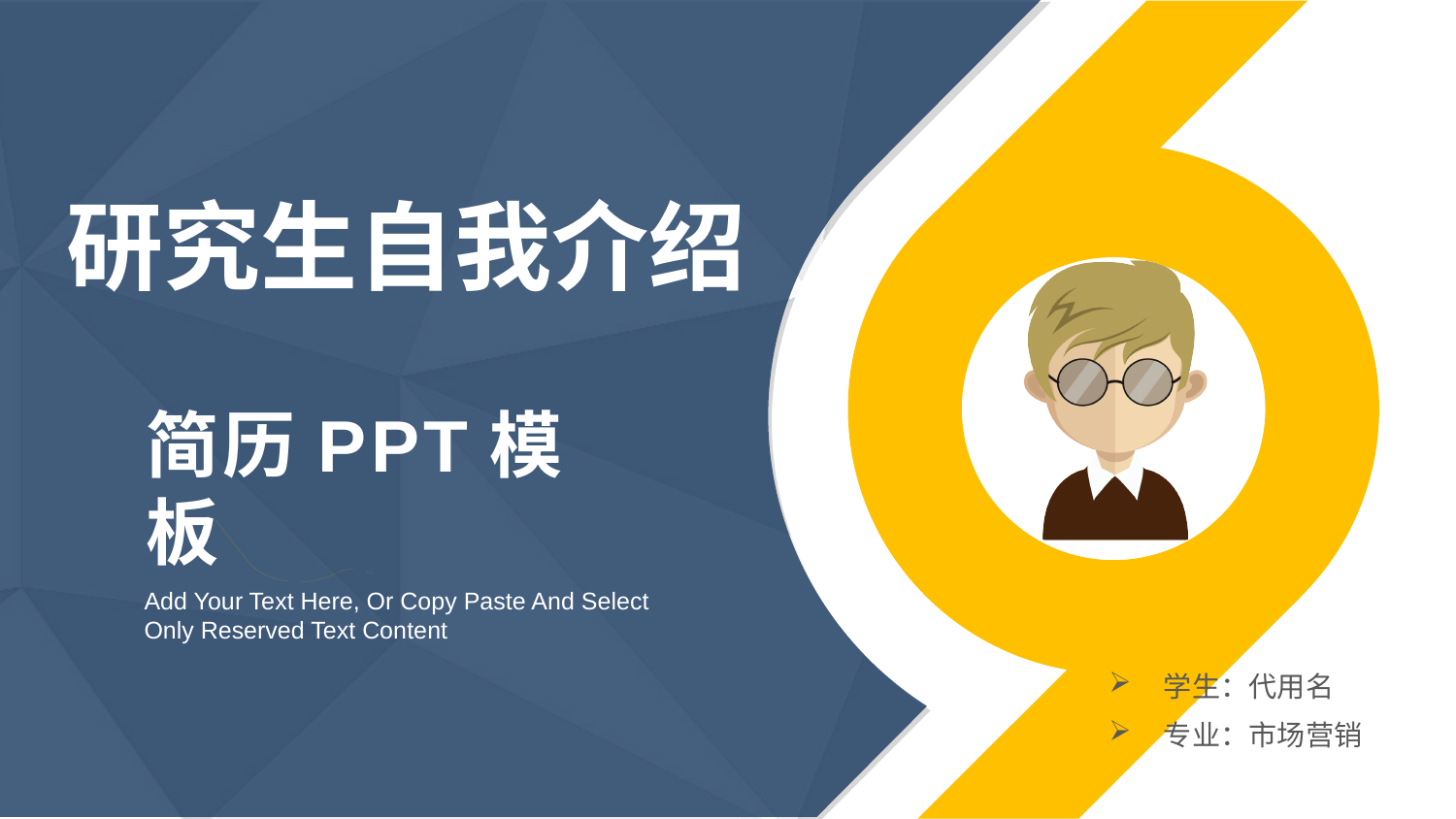

研究生自我介绍
简历PPT模板

Add Your Text Here, Or Copy Paste And Select Only Reserved Text Content
学生：代用名
专业：市场营销